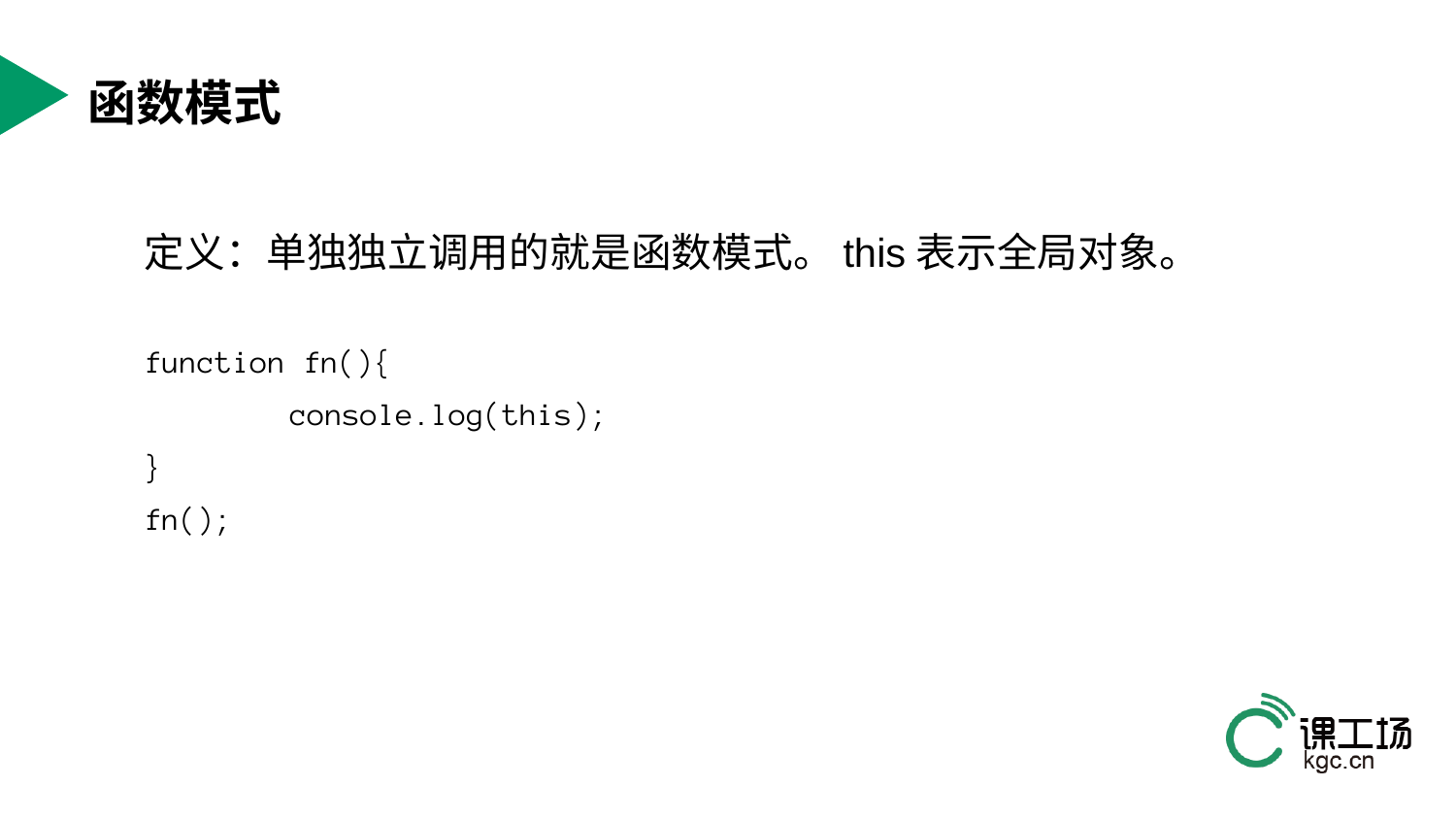

# 函数模式
定义：单独独立调用的就是函数模式。this表示全局对象。

function fn(){
	console.log(this);
}
fn();